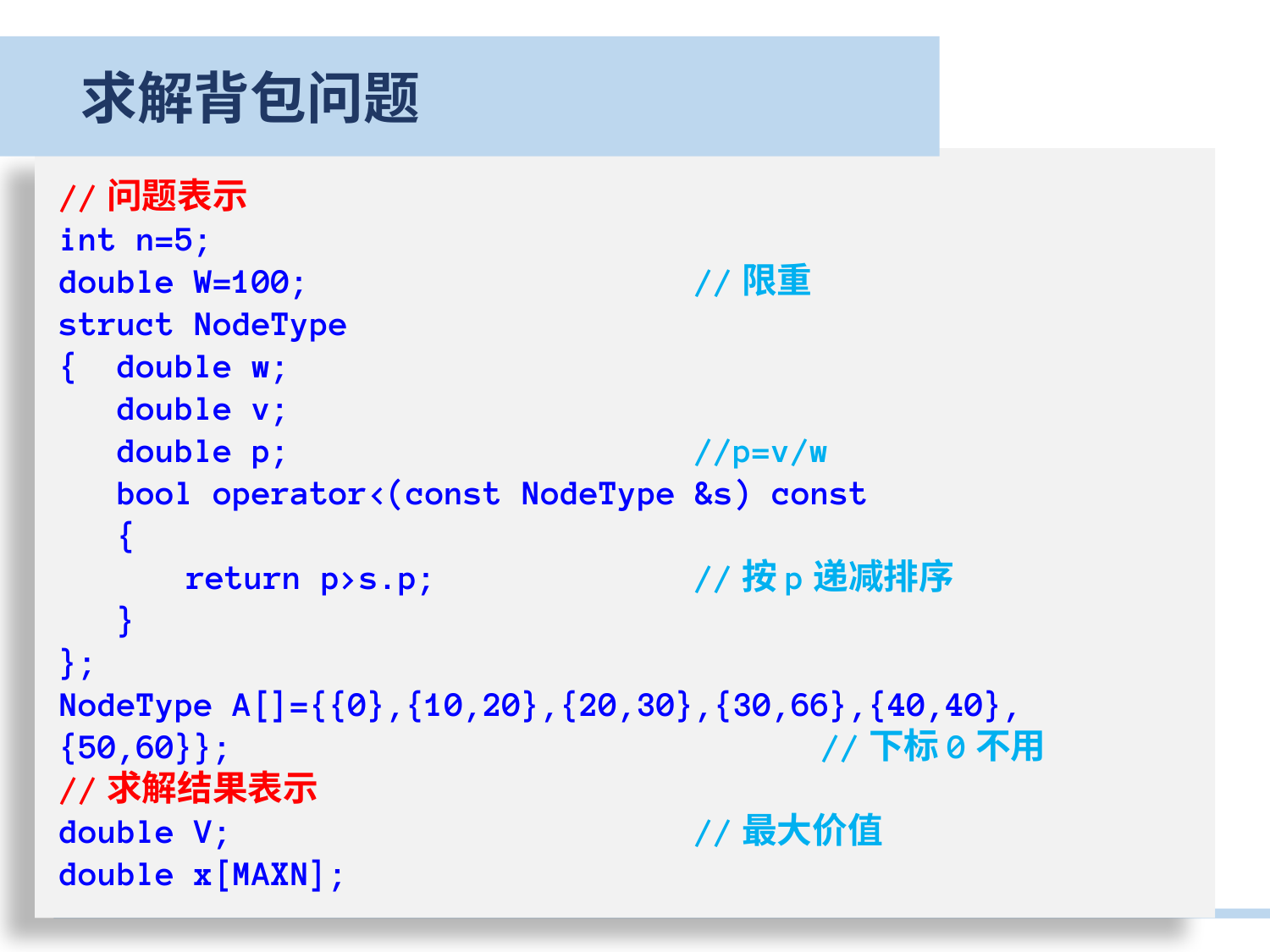

求解背包问题
//问题表示
int n=5;
double W=100;				//限重
struct NodeType
{  double w;
   double v;
   double p;				//p=v/w
   bool operator<(const NodeType &s) const
   {
	return p>s.p;			//按p递减排序
   }
};
NodeType A[]={{0},{10,20},{20,30},{30,66},{40,40},{50,60}};					//下标0不用
//求解结果表示
double V;				//最大价值
double x[MAXN];